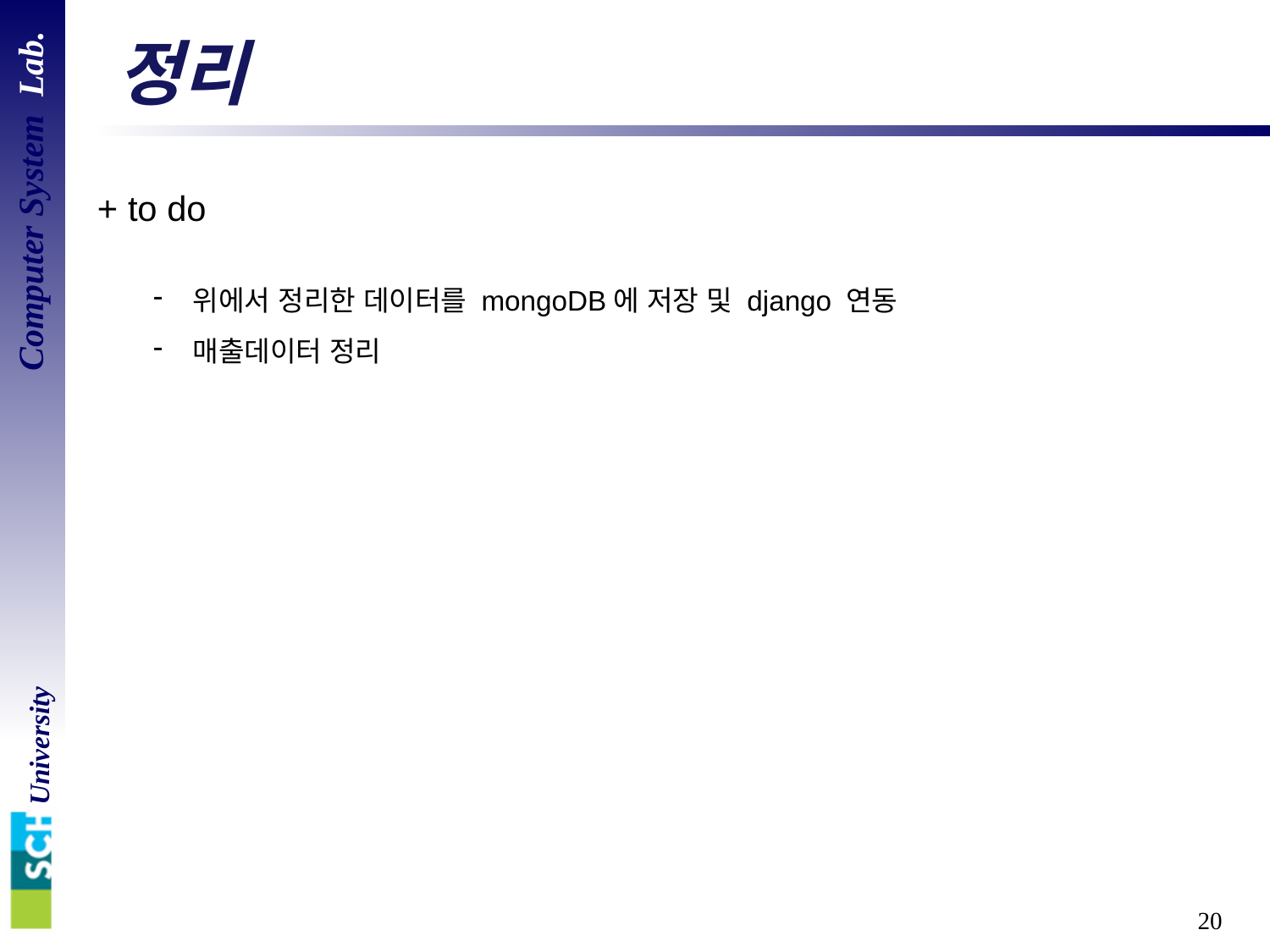

# 정리
+ to do
위에서 정리한 데이터를 mongoDB에 저장 및 django 연동
매출데이터 정리